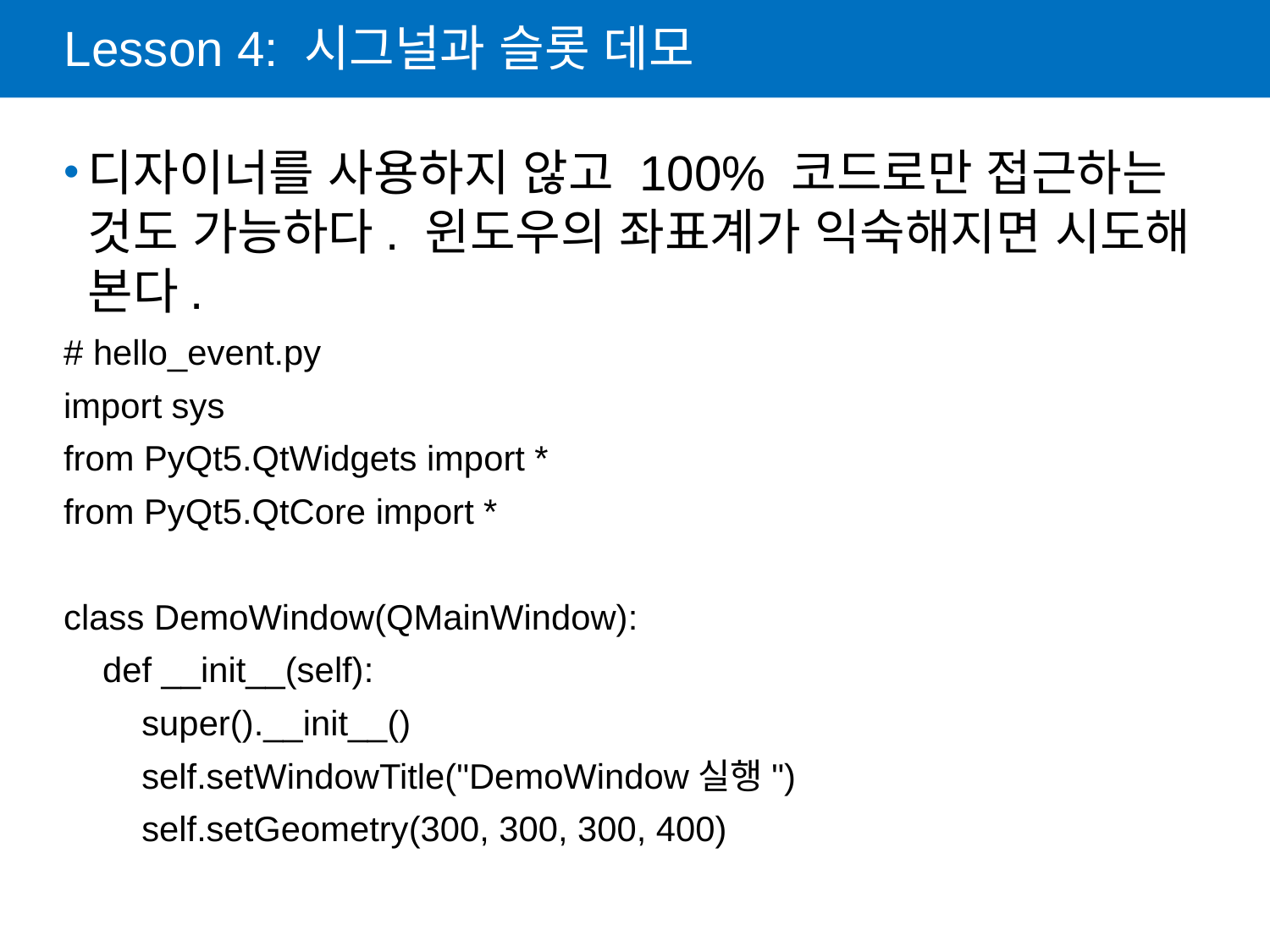

# Lesson 4: 시그널과 슬롯 데모
디자이너를 사용하지 않고 100% 코드로만 접근하는 것도 가능하다. 윈도우의 좌표계가 익숙해지면 시도해 본다.
# hello_event.py
import sys
from PyQt5.QtWidgets import *
from PyQt5.QtCore import *

class DemoWindow(QMainWindow):
    def __init__(self):
        super().__init__()
        self.setWindowTitle("DemoWindow실행")
        self.setGeometry(300, 300, 300, 400)